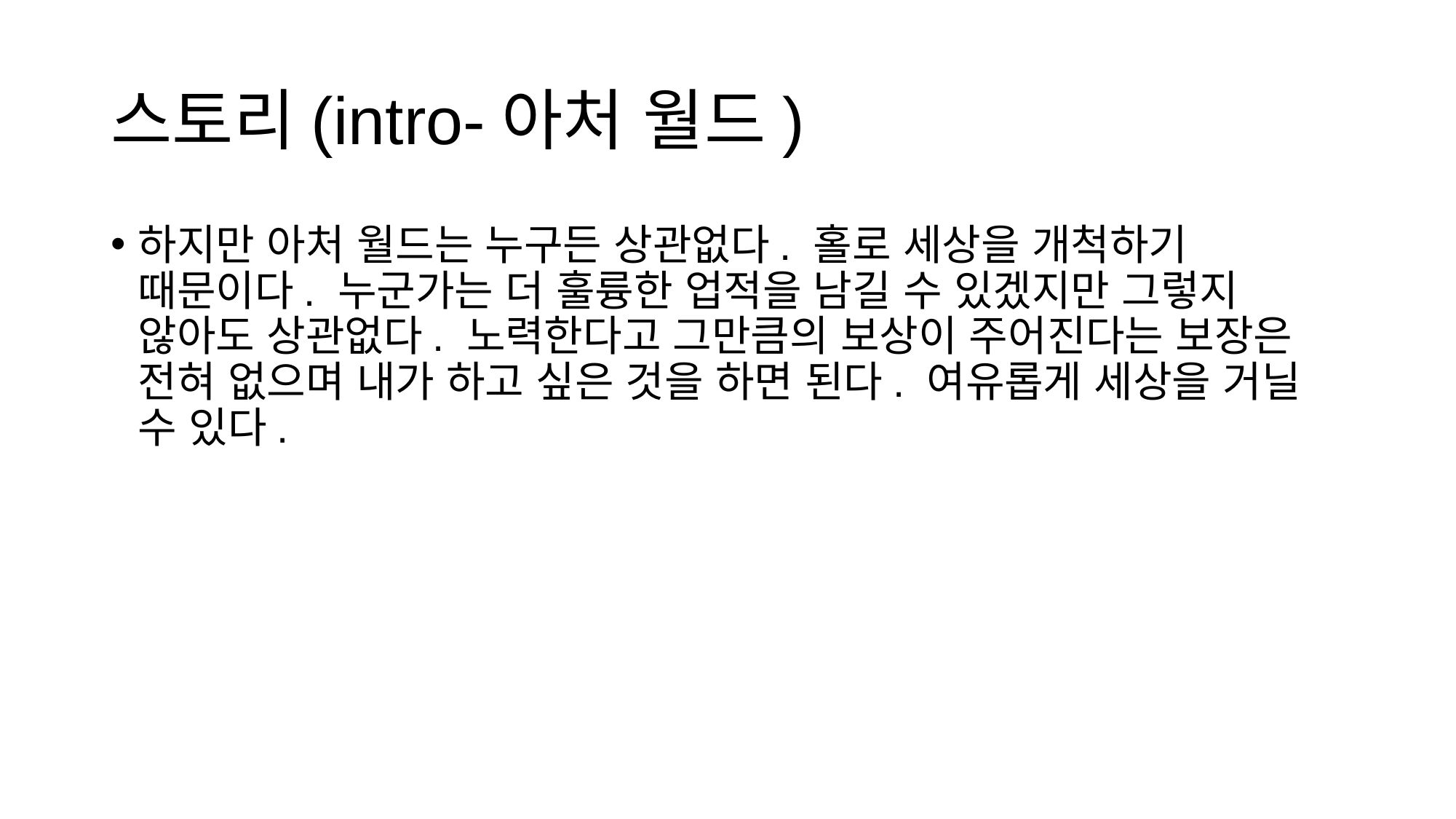

# 스토리(intro-아처 월드)
하지만 아처 월드는 누구든 상관없다. 홀로 세상을 개척하기 때문이다. 누군가는 더 훌륭한 업적을 남길 수 있겠지만 그렇지 않아도 상관없다. 노력한다고 그만큼의 보상이 주어진다는 보장은 전혀 없으며 내가 하고 싶은 것을 하면 된다. 여유롭게 세상을 거닐 수 있다.